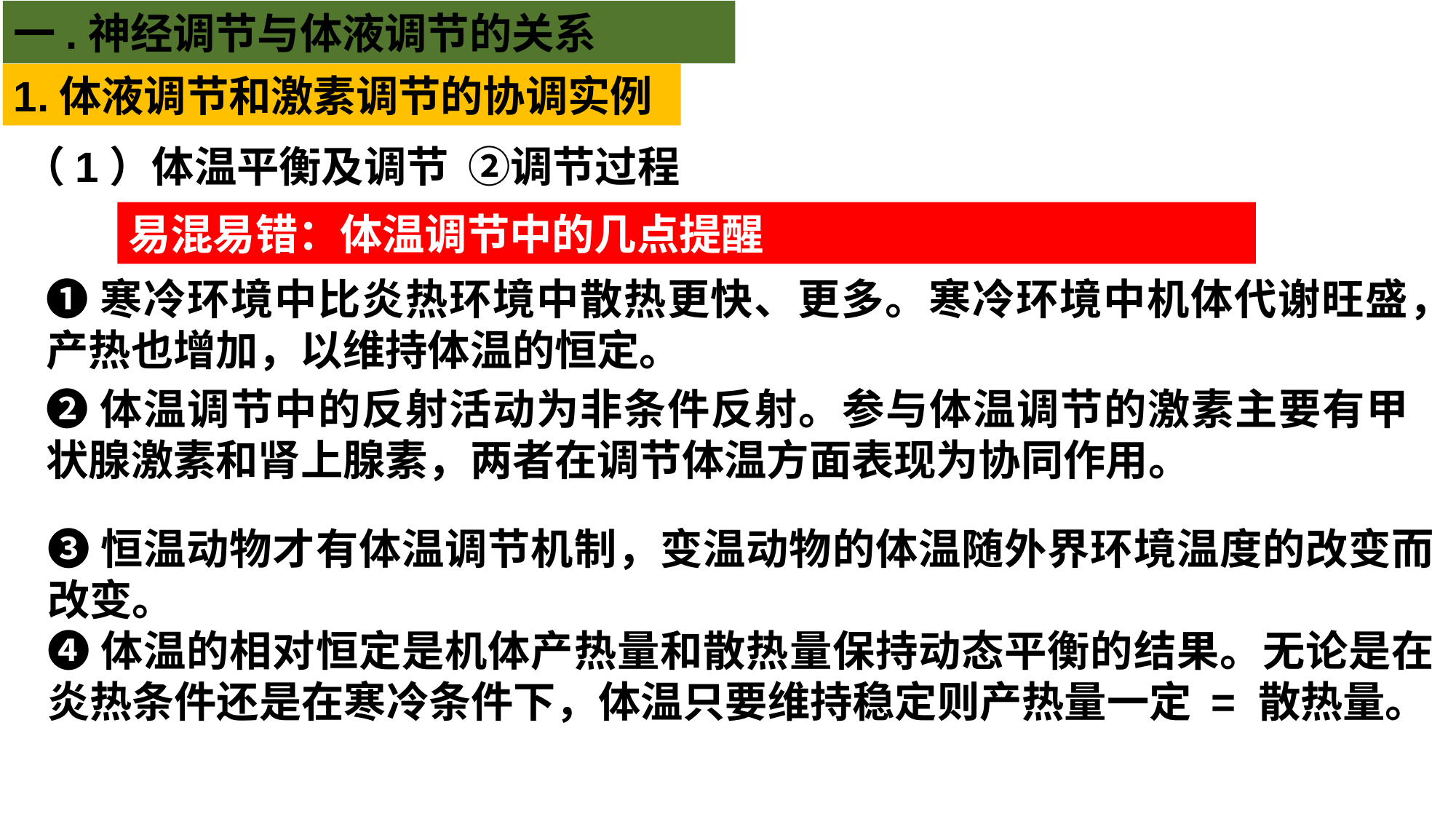

一.神经调节与体液调节的关系
1.体液调节和激素调节的协调实例
（1）体温平衡及调节  ②调节过程
易混易错：体温调节中的几点提醒
➊寒冷环境中比炎热环境中散热更快、更多。寒冷环境中机体代谢旺盛，产热也增加，以维持体温的恒定。
➋体温调节中的反射活动为非条件反射。参与体温调节的激素主要有甲状腺激素和肾上腺素，两者在调节体温方面表现为协同作用。
➌恒温动物才有体温调节机制，变温动物的体温随外界环境温度的改变而改变。
➍体温的相对恒定是机体产热量和散热量保持动态平衡的结果。无论是在炎热条件还是在寒冷条件下，体温只要维持稳定则产热量一定 = 散热量。